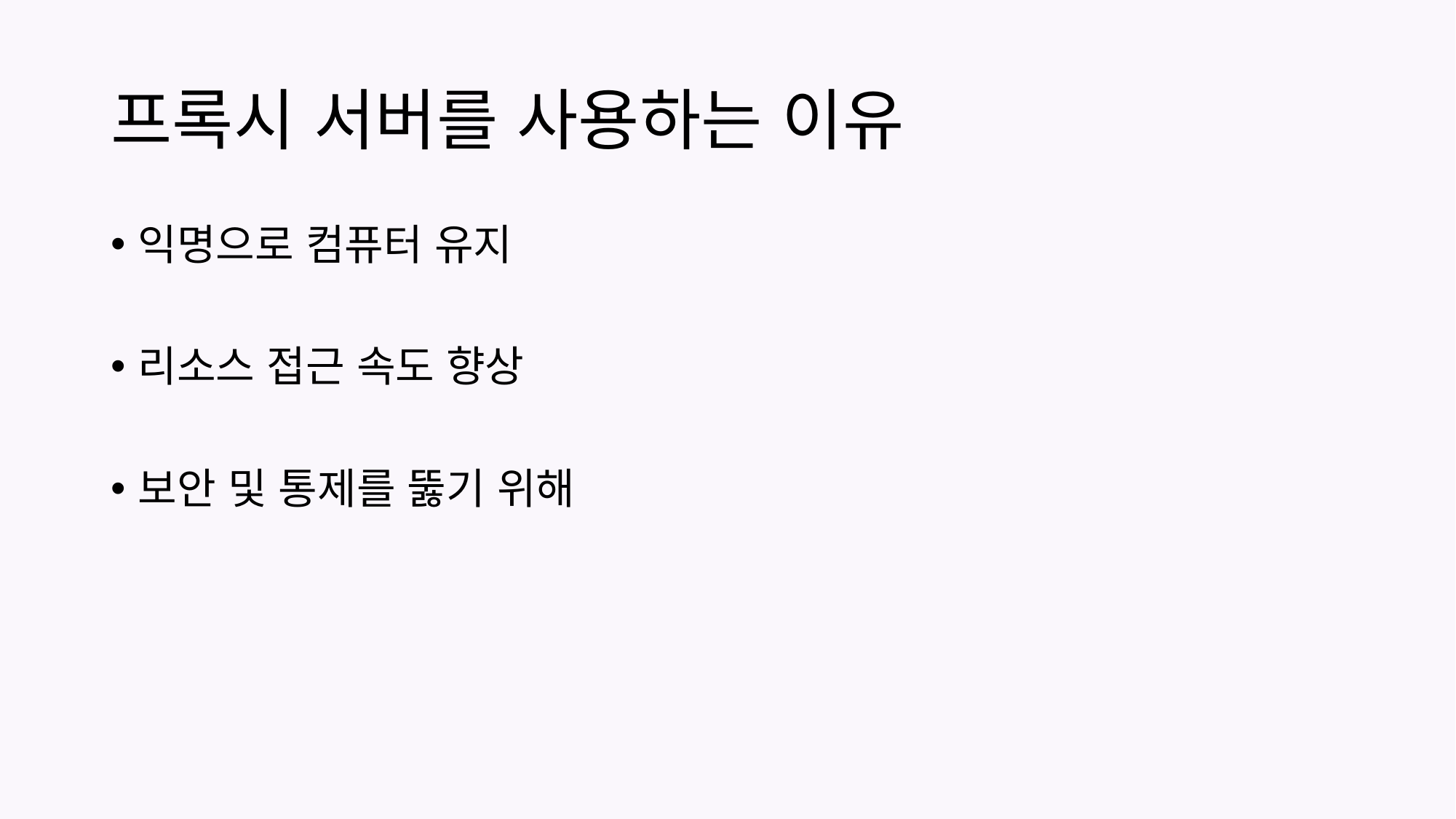

# 프록시 서버를 사용하는 이유
익명으로 컴퓨터 유지

리소스 접근 속도 향상

보안 및 통제를 뚫기 위해